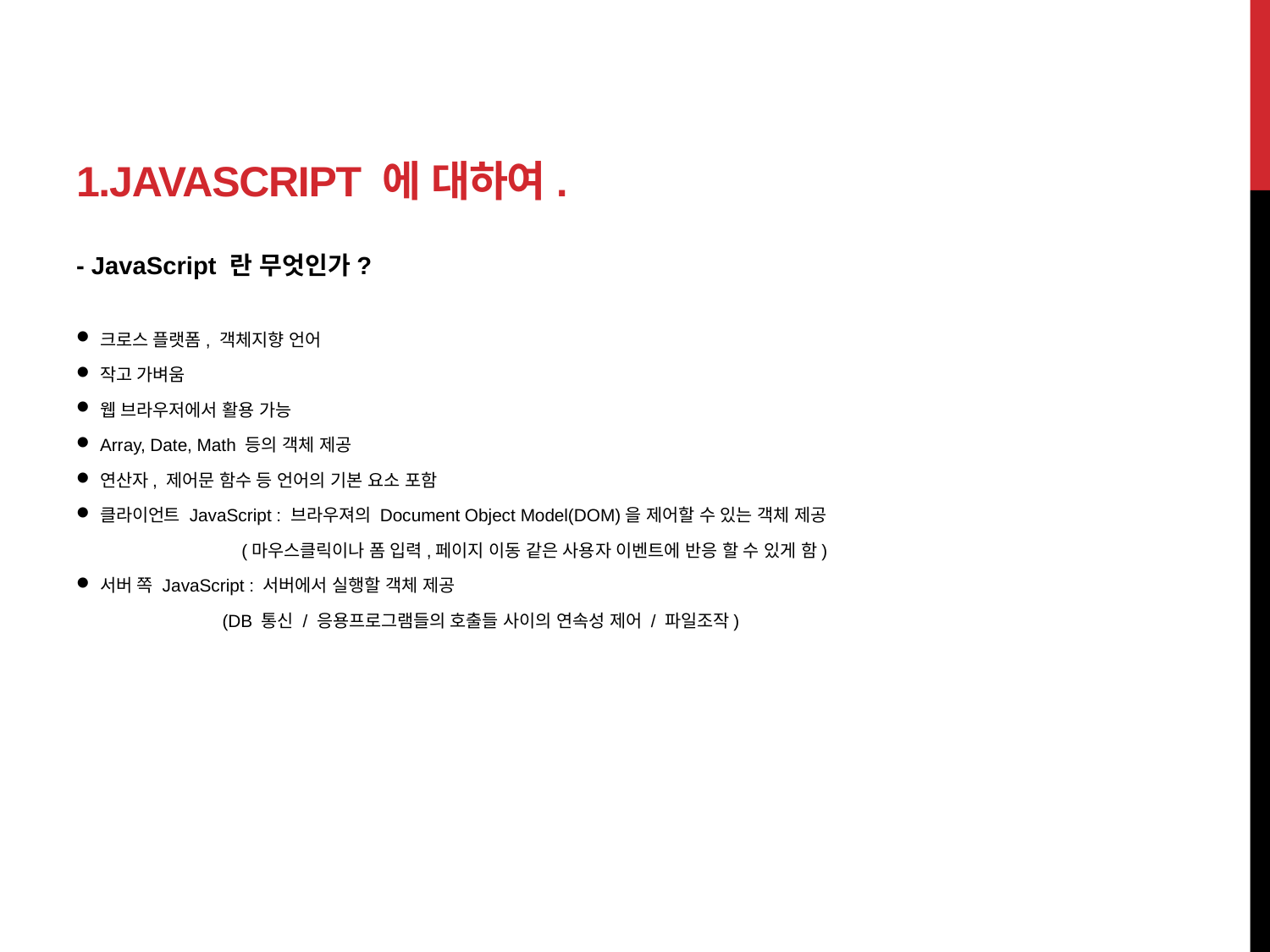

# 1.JavaScript 에 대하여.
- JavaScript 란 무엇인가?

크로스 플랫폼, 객체지향 언어
작고 가벼움
웹 브라우저에서 활용 가능
Array, Date, Math 등의 객체 제공
연산자, 제어문 함수 등 언어의 기본 요소 포함
클라이언트 JavaScript : 브라우져의 Document Object Model(DOM)을 제어할 수 있는 객체 제공
                                  (마우스클릭이나 폼 입력,페이지 이동 같은 사용자 이벤트에 반응 할 수 있게 함)
서버 쪽 JavaScript : 서버에서 실행할 객체 제공
                              (DB 통신 / 응용프로그램들의 호출들 사이의 연속성 제어 / 파일조작)